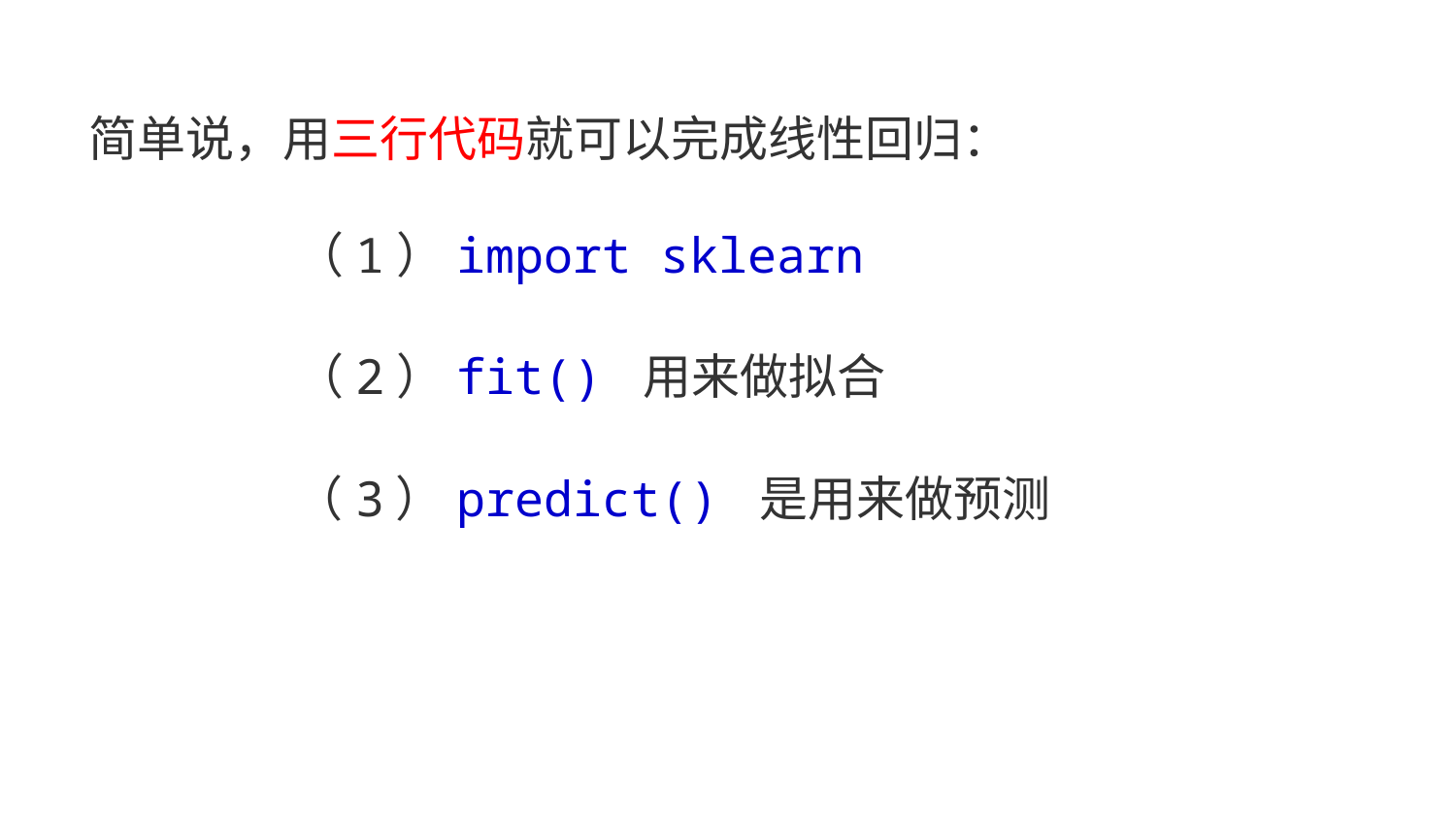

简单说，用三行代码就可以完成线性回归：
（1）import sklearn
（2）fit() 用来做拟合
（3）predict() 是用来做预测